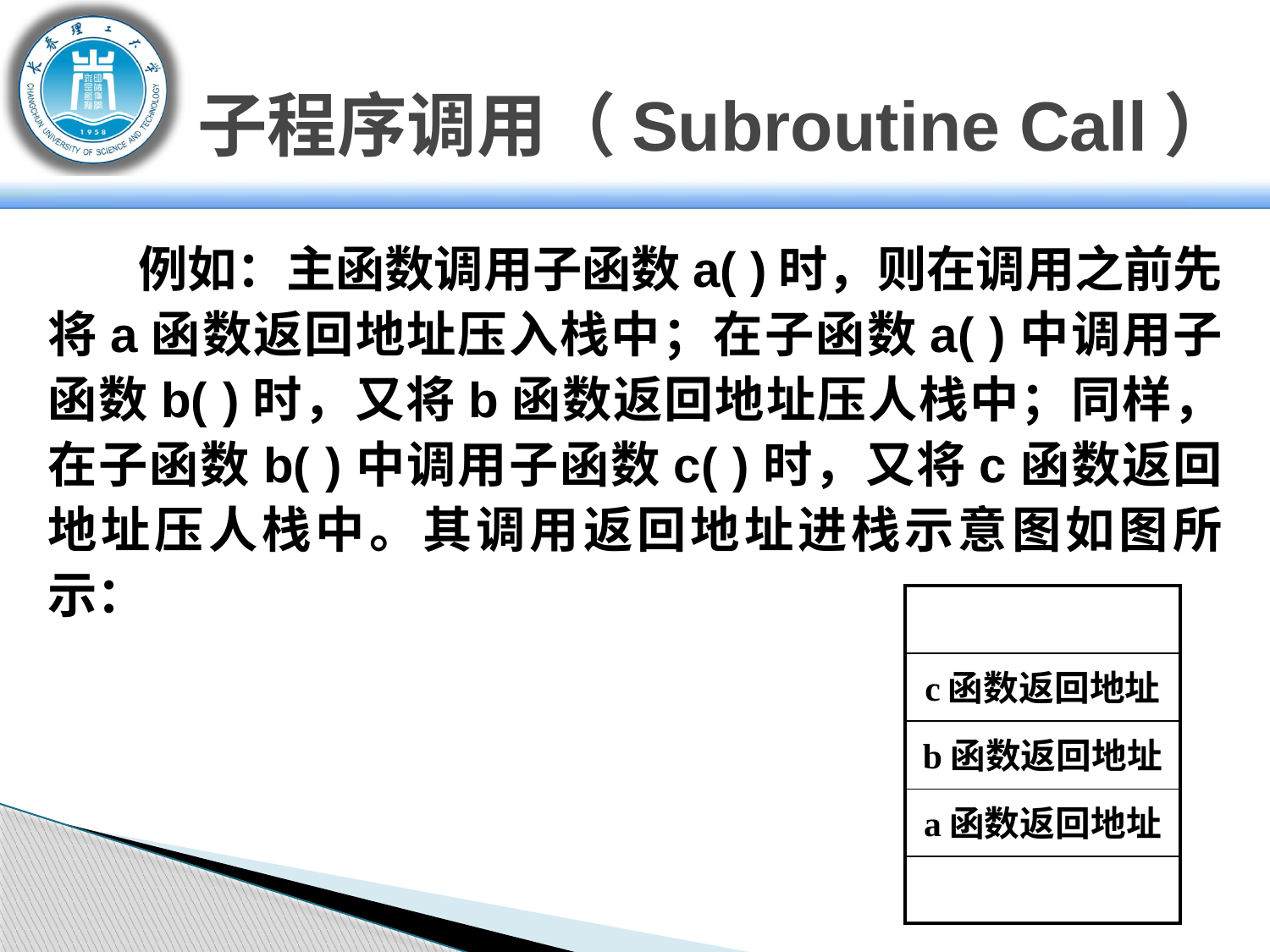

# 子程序调用（Subroutine Call）
       例如：主函数调用子函数a( )时，则在调用之前先将a函数返回地址压入栈中；在子函数a( )中调用子函数b( )时，又将b函数返回地址压人栈中；同样，在子函数b( )中调用子函数c( )时，又将c函数返回地址压人栈中。其调用返回地址进栈示意图如图所示：
|  |
| --- |
| c函数返回地址 |
| b函数返回地址 |
| a函数返回地址 |
|  |